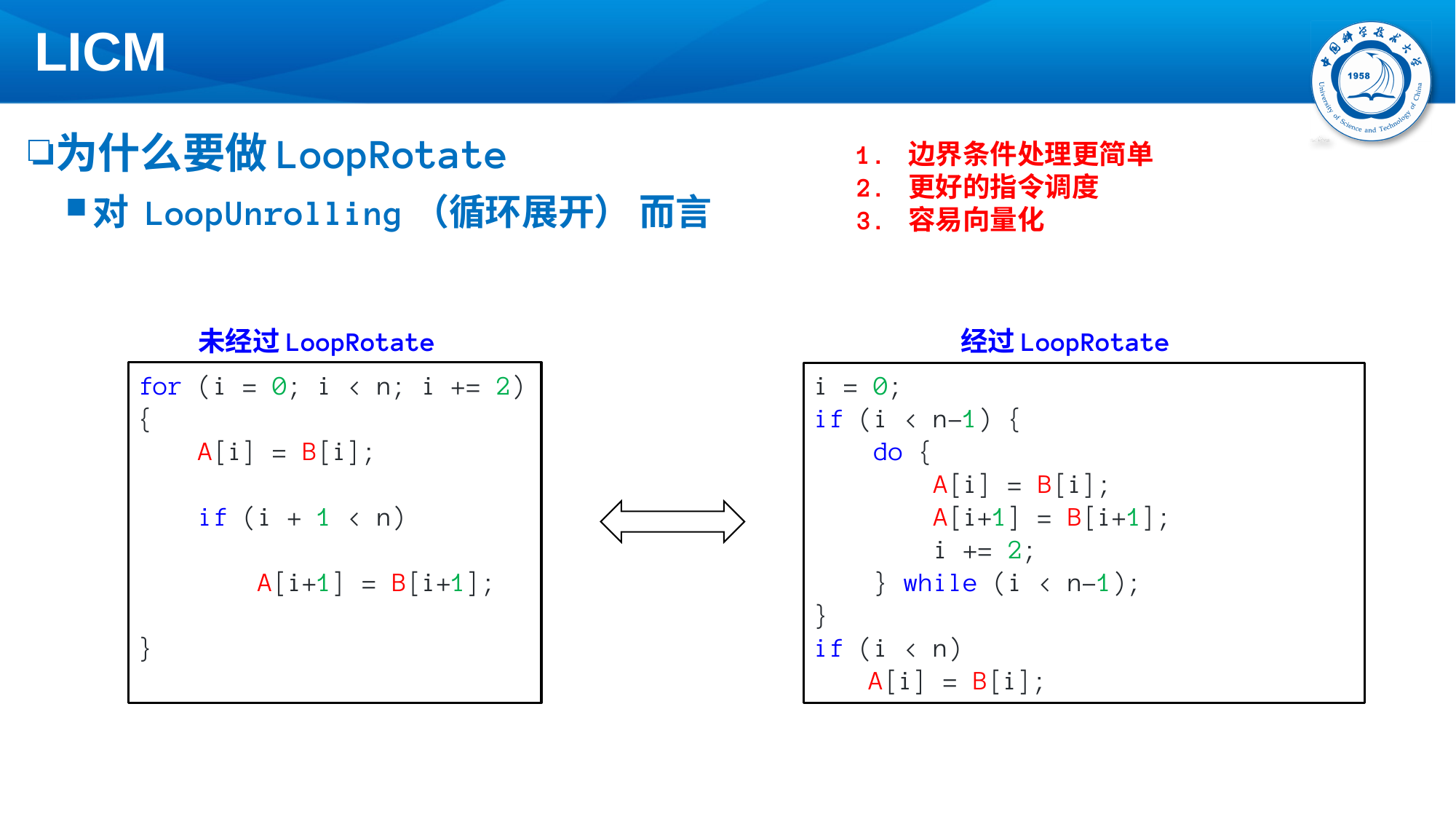

# LICM
为什么要做LoopRotate
对 LoopUnrolling（循环展开） 而言

1. 边界条件处理更简单
2. 更好的指令调度
3. 容易向量化
未经过LoopRotate
经过LoopRotate
for (i = 0; i < n; i += 2) {
    A[i] = B[i];
    if (i + 1 < n)
        A[i+1] = B[i+1];
}
i = 0;
if (i < n-1) {
    do {
        A[i] = B[i];
        A[i+1] = B[i+1];
        i += 2;
    } while (i < n-1);
}
if (i < n)
A[i] = B[i];